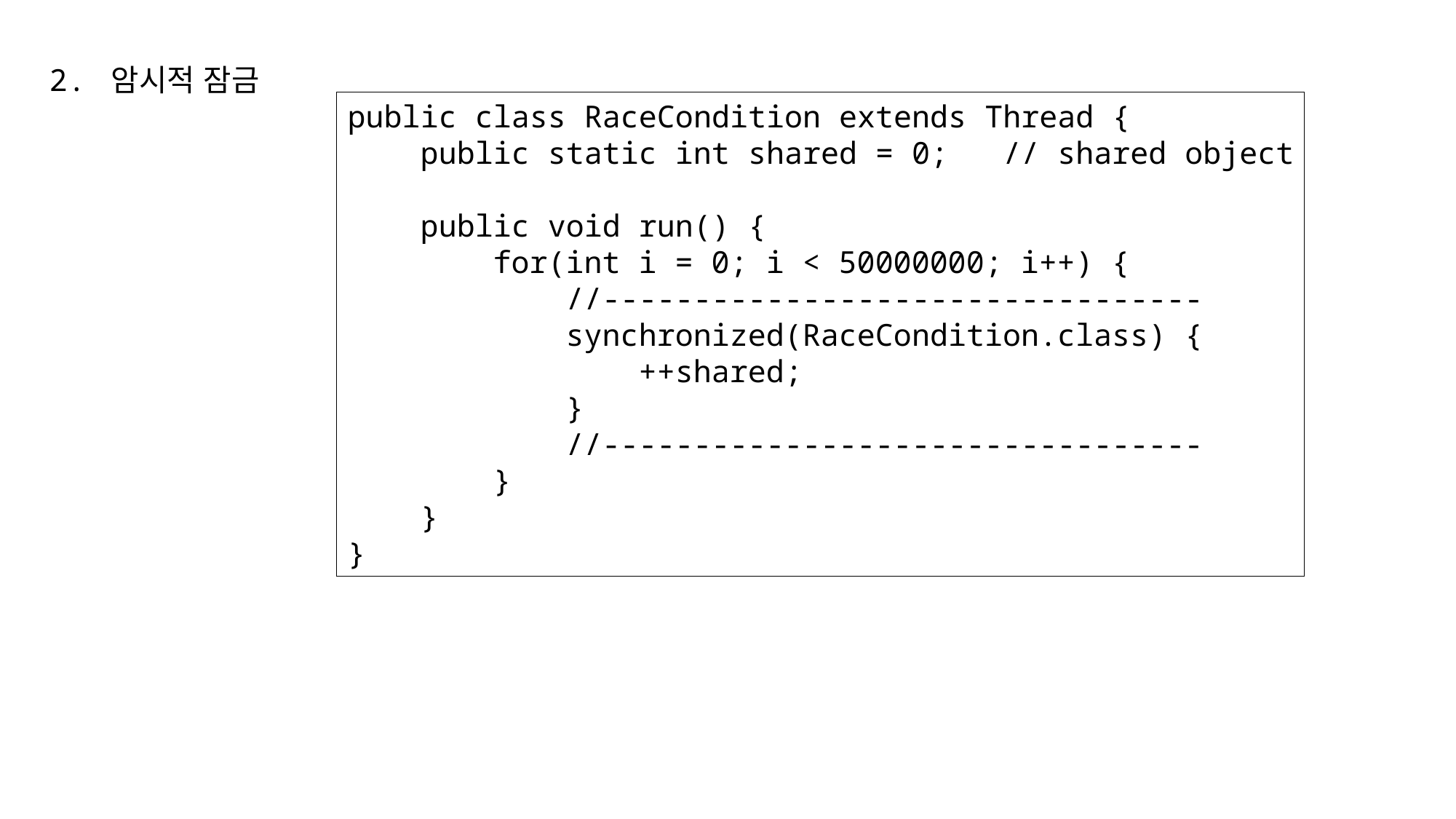

2. 암시적 잠금
public class RaceCondition extends Thread {
    public static int shared = 0;   // shared object

    public void run() {
        for(int i = 0; i < 50000000; i++) {
            //---------------------------------
            synchronized(RaceCondition.class) {
                ++shared;
            }
            //---------------------------------
        }
    }
}